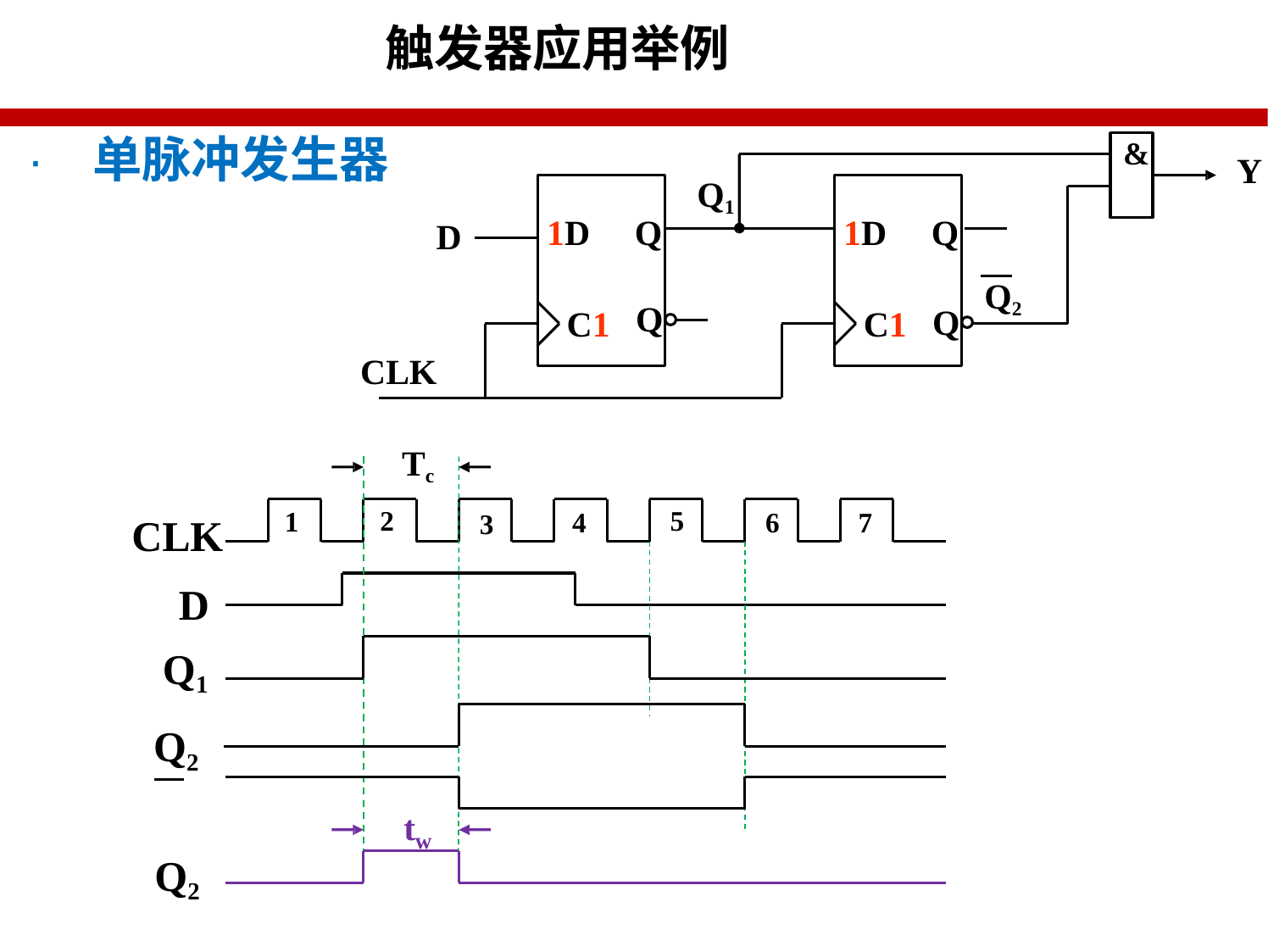

# 触发器应用举例
·	单脉冲发生器

&
Y

Q1

1D	Q
1D	Q
D

Q2

Q
Q
C1
C1

CLK

Tc

2
5
1
4
6
7
3
CLK

D  Q1
Q2  Q2
Y

t

w